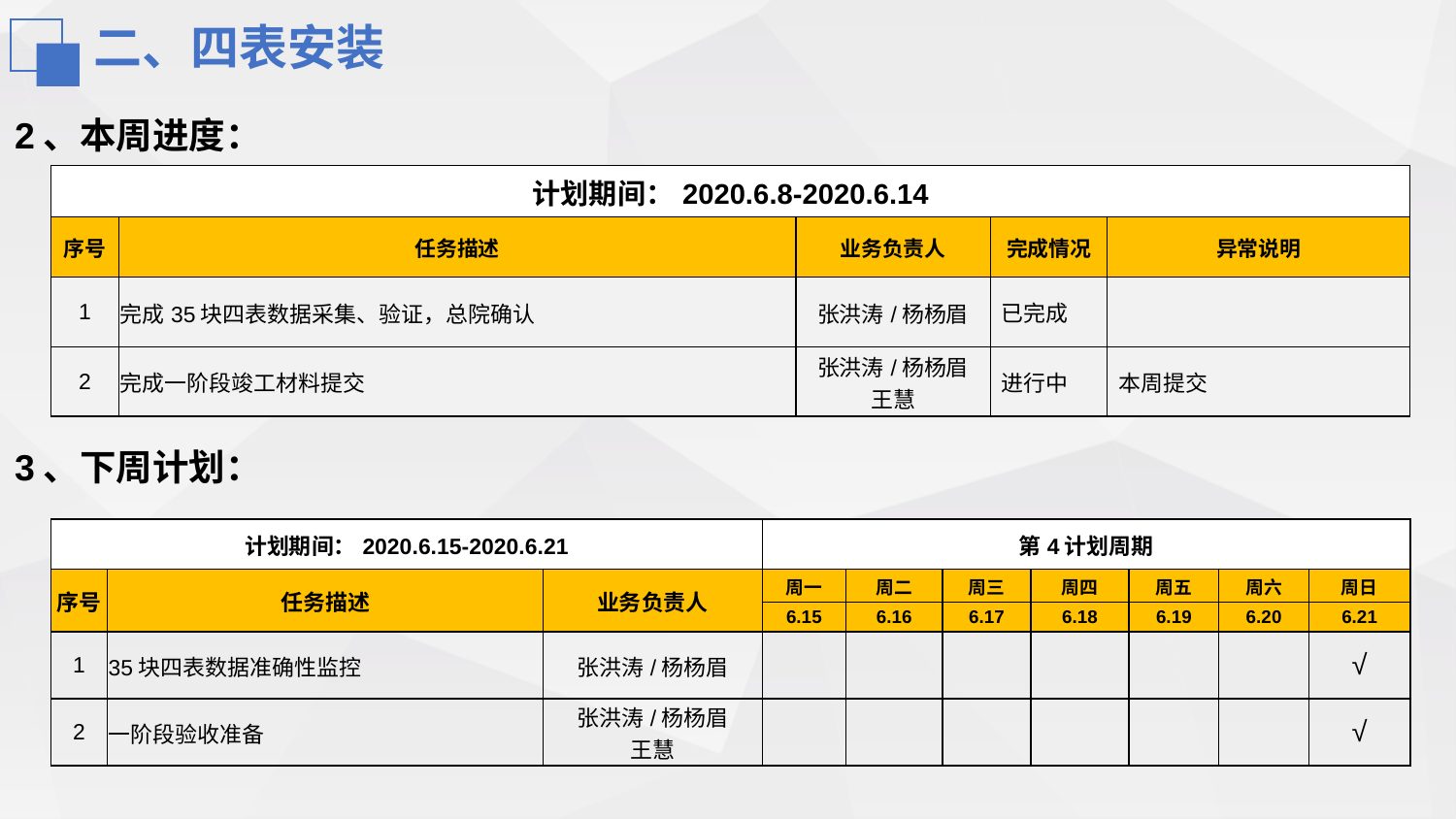

二、四表安装

2、本周进度：
| 计划期间：2020.6.8-2020.6.14 |  |  |  |  |
| --- | --- | --- | --- | --- |
| 序号 | 任务描述 | 业务负责人 | 完成情况 | 异常说明 |
| 1 | 完成35块四表数据采集、验证，总院确认 | 张洪涛/杨杨眉 | 已完成 |  |
| 2 | 完成一阶段竣工材料提交 | 张洪涛/杨杨眉 王慧 | 进行中 | 本周提交 |
3、下周计划：
| 计划期间：2020.6.15-2020.6.21 |  |  | 第4计划周期 |  |  |  |  |  |  |
| --- | --- | --- | --- | --- | --- | --- | --- | --- | --- |
| 序号 | 任务描述 | 业务负责人 | 周一 | 周二 | 周三 | 周四 | 周五 | 周六 | 周日 |
|  |  |  | 6.15 | 6.16 | 6.17 | 6.18 | 6.19 | 6.20 | 6.21 |
| 1 | 35块四表数据准确性监控 | 张洪涛/杨杨眉 |  |  |  |  |  |  | √ |
| 2 | 一阶段验收准备 | 张洪涛/杨杨眉 王慧 |  |  |  |  |  |  | √ |
8